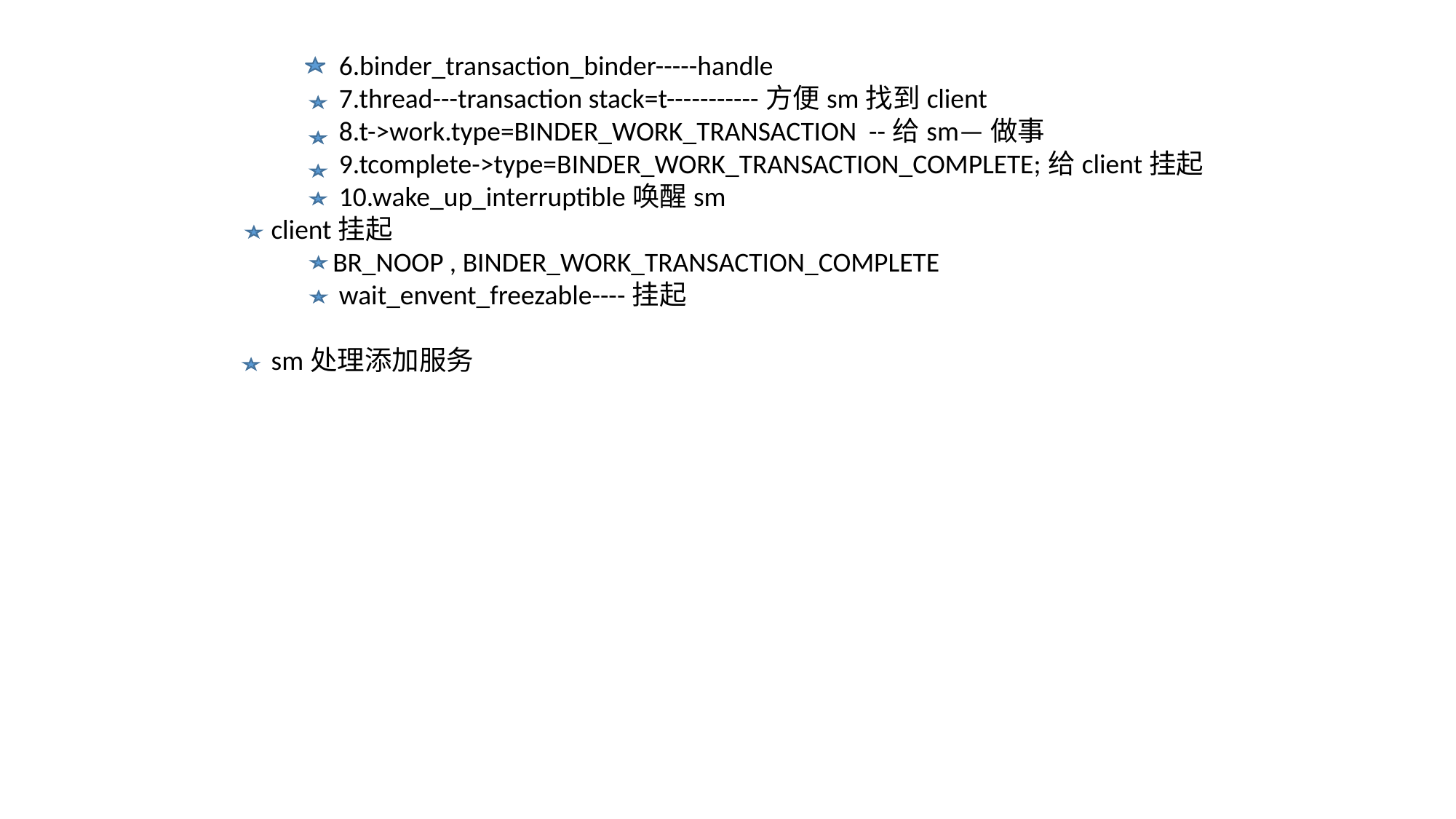

6.binder_transaction_binder-----handle
                                          7.thread---transaction stack=t-----------方便sm找到client
                                          8.t->work.type=BINDER_WORK_TRANSACTION  --给sm—做事
                                          9.tcomplete->type=BINDER_WORK_TRANSACTION_COMPLETE;给client挂起
                                          10.wake_up_interruptible唤醒sm
                               client挂起
                                         BR_NOOP , BINDER_WORK_TRANSACTION_COMPLETE
                                          wait_envent_freezable----挂起

                               sm处理添加服务